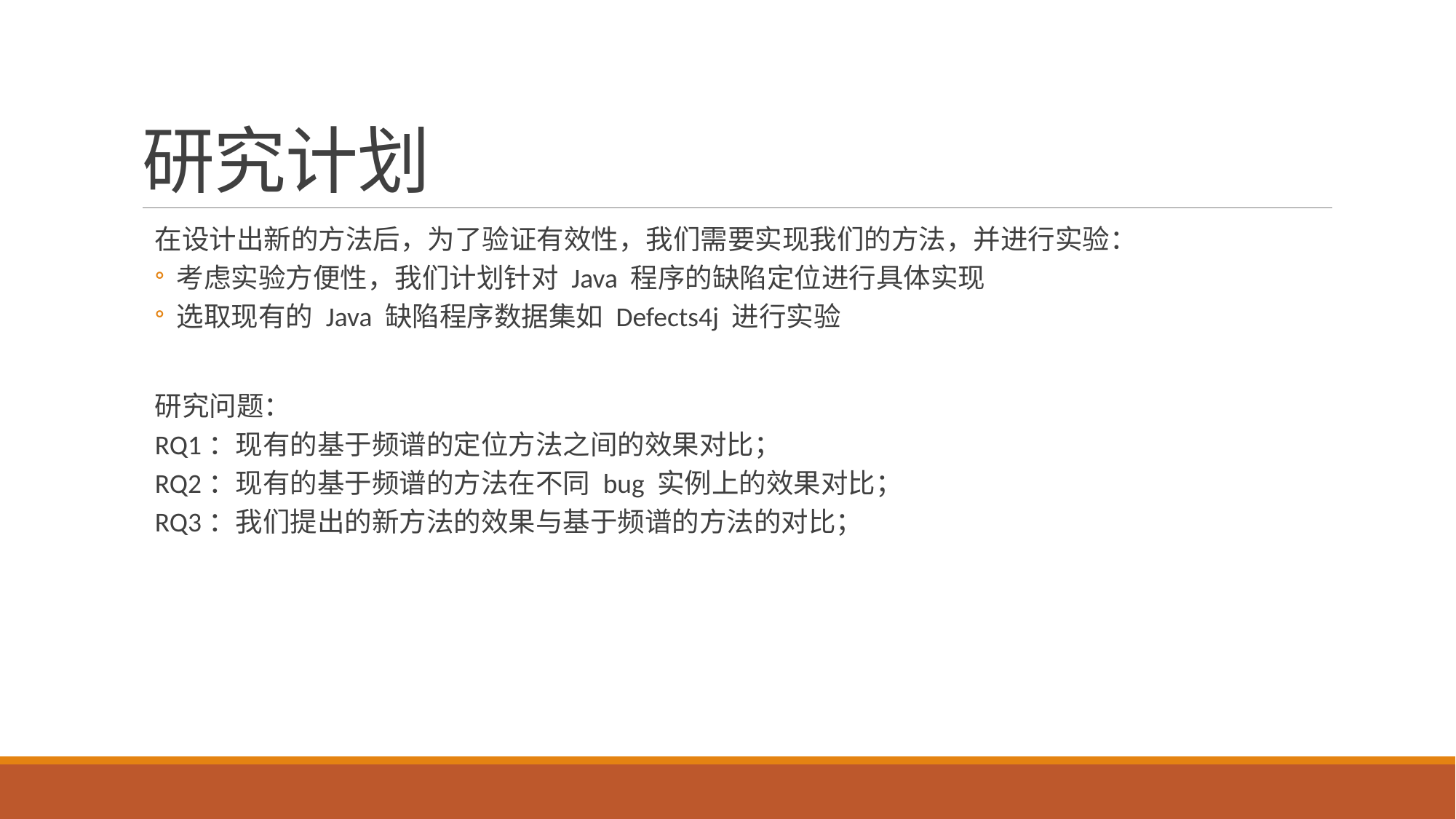

# 研究计划
在设计出新的方法后，为了验证有效性，我们需要实现我们的方法，并进行实验：
考虑实验方便性，我们计划针对 Java 程序的缺陷定位进行具体实现
选取现有的 Java 缺陷程序数据集如 Defects4j 进行实验

研究问题：
RQ1：现有的基于频谱的定位方法之间的效果对比；
RQ2：现有的基于频谱的方法在不同 bug 实例上的效果对比；
RQ3：我们提出的新方法的效果与基于频谱的方法的对比；